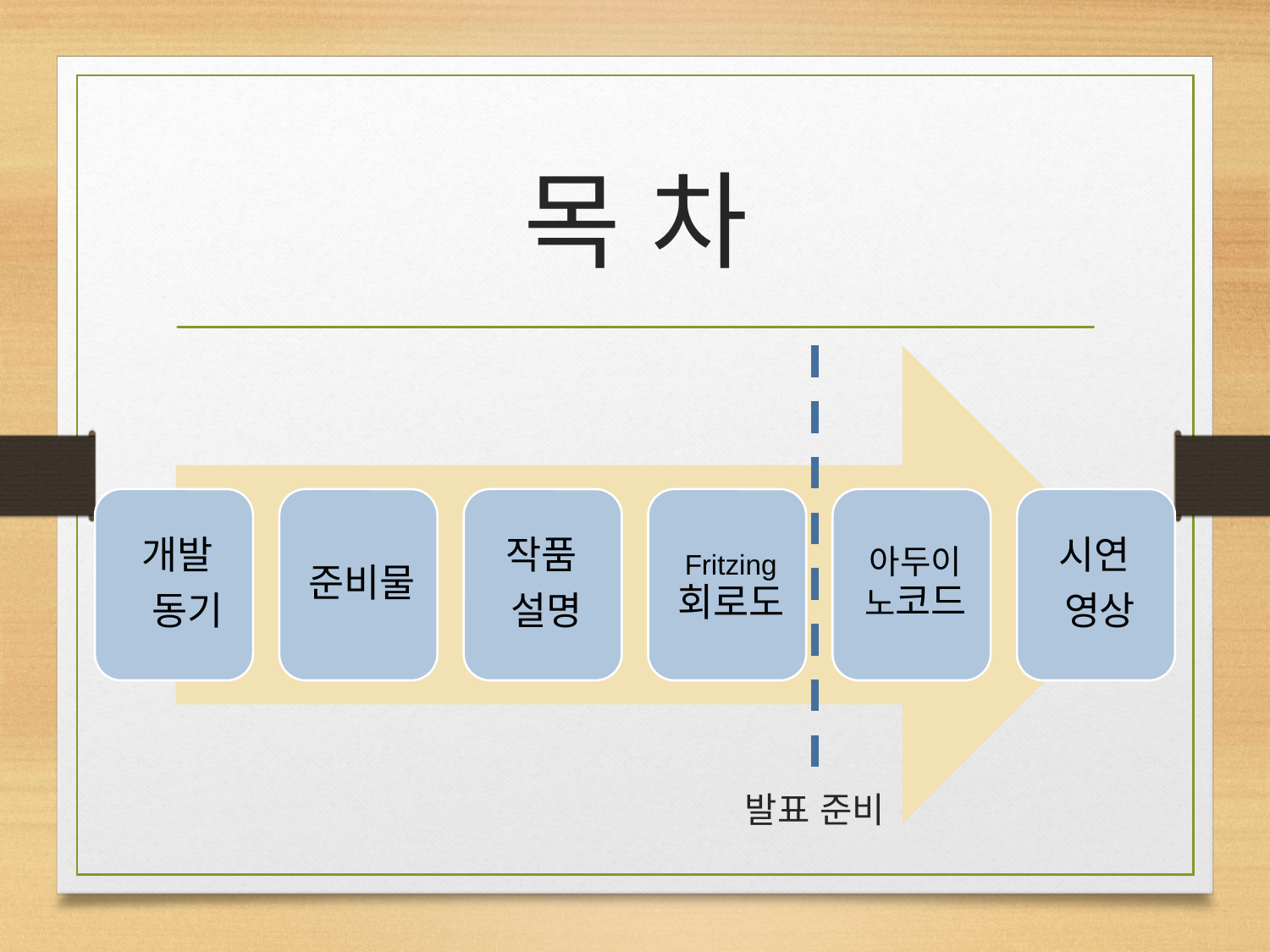

# 목 차
개발
 동기
준비물
작품
설명
Fritzing 회로도
아두이노코드
시연
영상
발표 준비